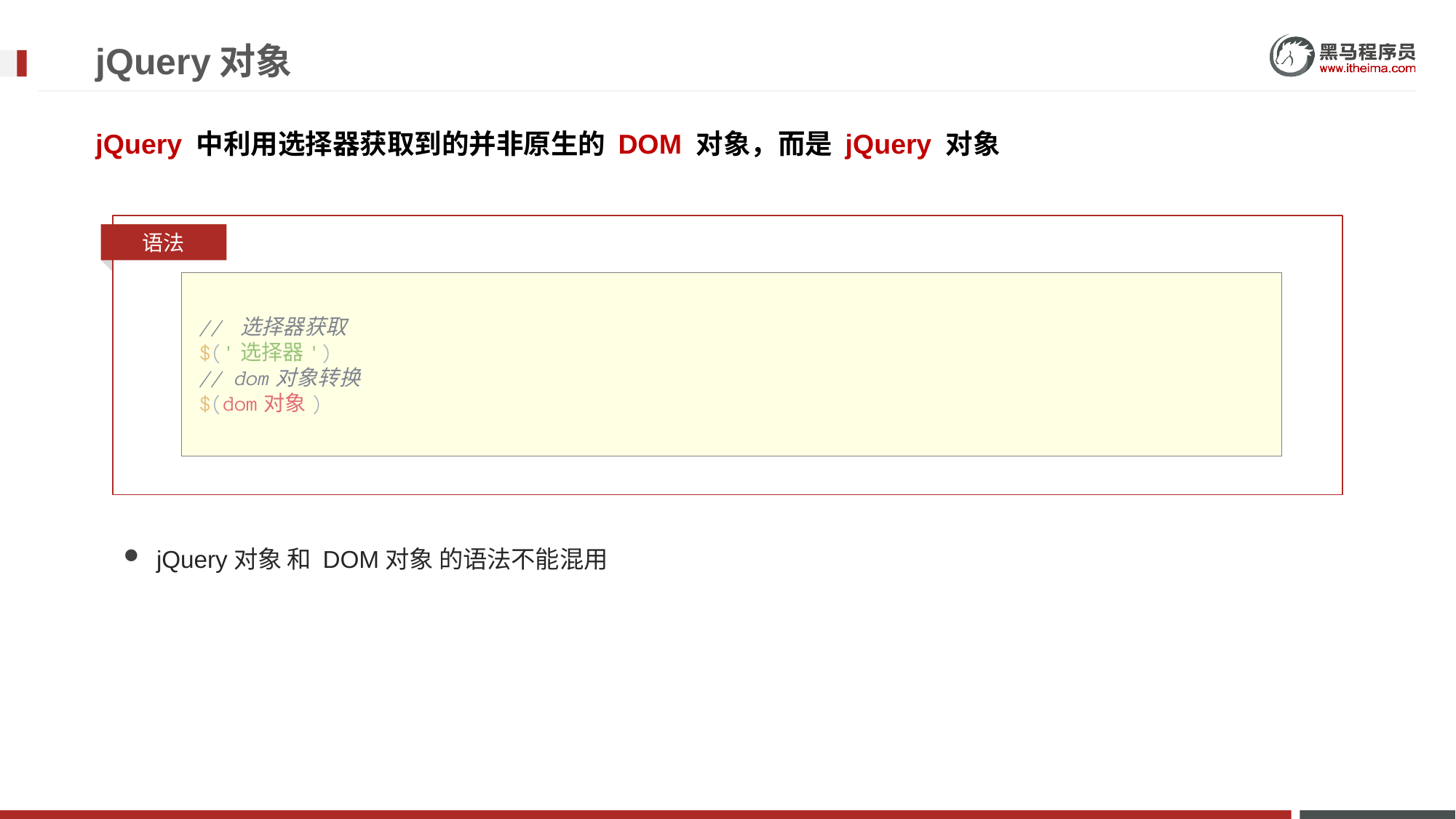

# jQuery对象
jQuery 中利用选择器获取到的并非原生的 DOM 对象，而是 jQuery 对象

语法

      // 选择器获取
      $('选择器')
      // dom对象转换
      $(dom对象)
jQuery对象 和 DOM对象 的语法不能混用